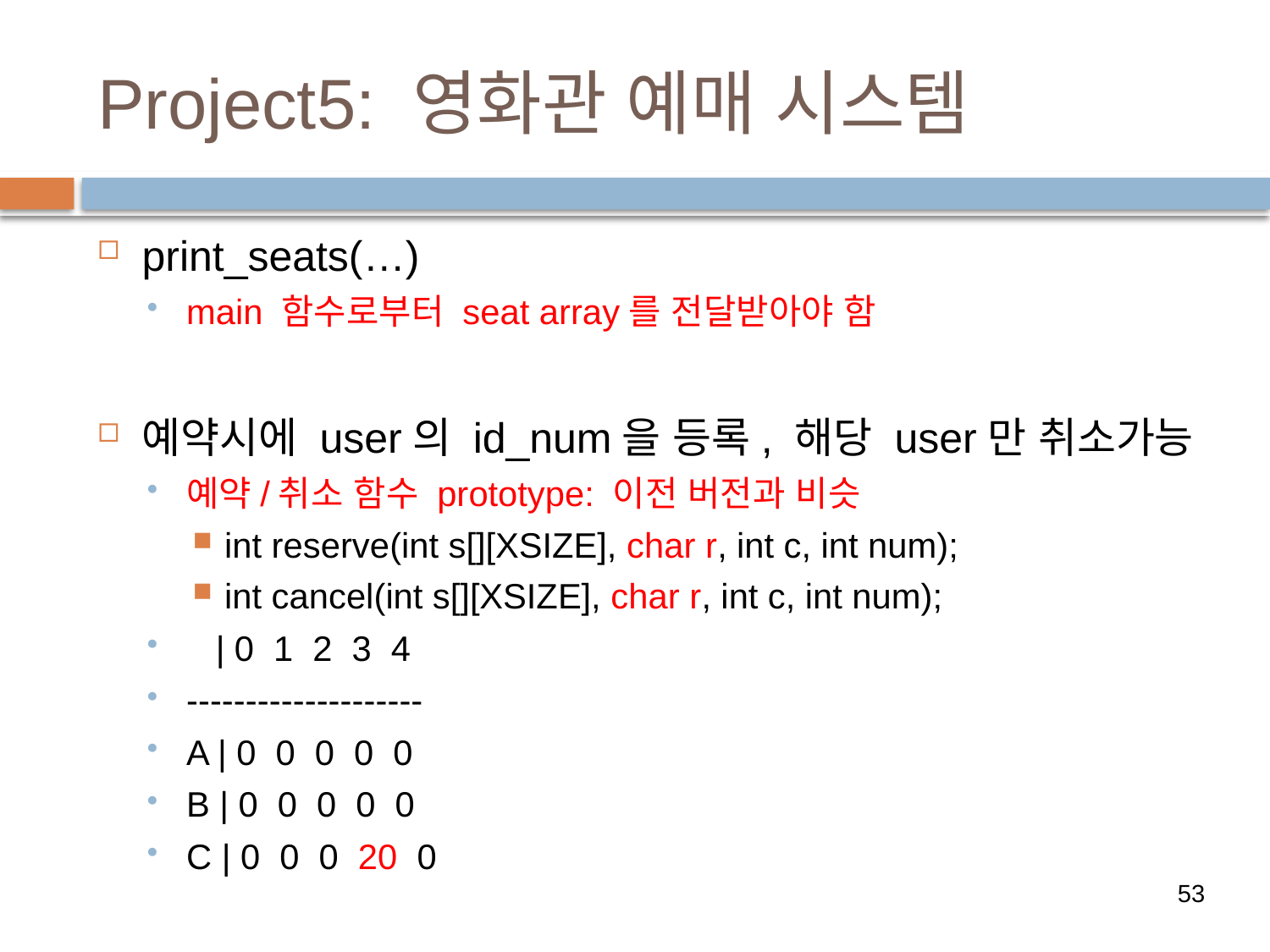

# Project5: 영화관 예매 시스템
print_seats(…)
main 함수로부터 seat array를 전달받아야 함

예약시에 user의 id_num을 등록, 해당 user만 취소가능
예약/취소 함수 prototype: 이전 버전과 비슷
int reserve(int s[][XSIZE], char r, int c, int num);
int cancel(int s[][XSIZE], char r, int c, int num);
   | 0  1  2  3  4
--------------------
A | 0  0  0  0  0
B | 0  0  0  0  0
C | 0  0  0  20  0
53